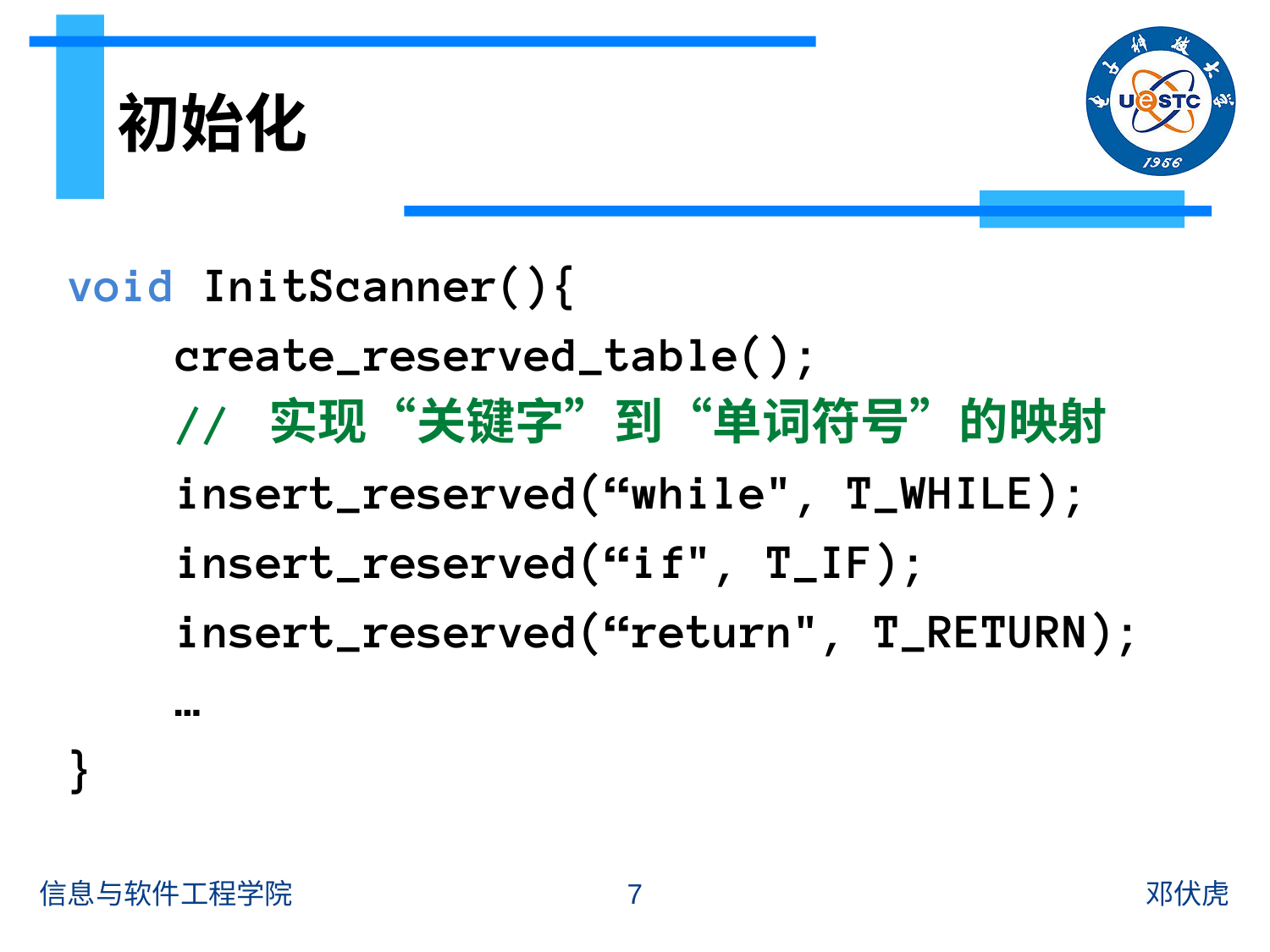

# 初始化
void InitScanner(){
    create_reserved_table();
    // 实现“关键字”到“单词符号”的映射
    insert_reserved(“while", T_WHILE);
    insert_reserved(“if", T_IF);
    insert_reserved(“return", T_RETURN);
    …
}

7
信息与软件工程学院
邓伏虎